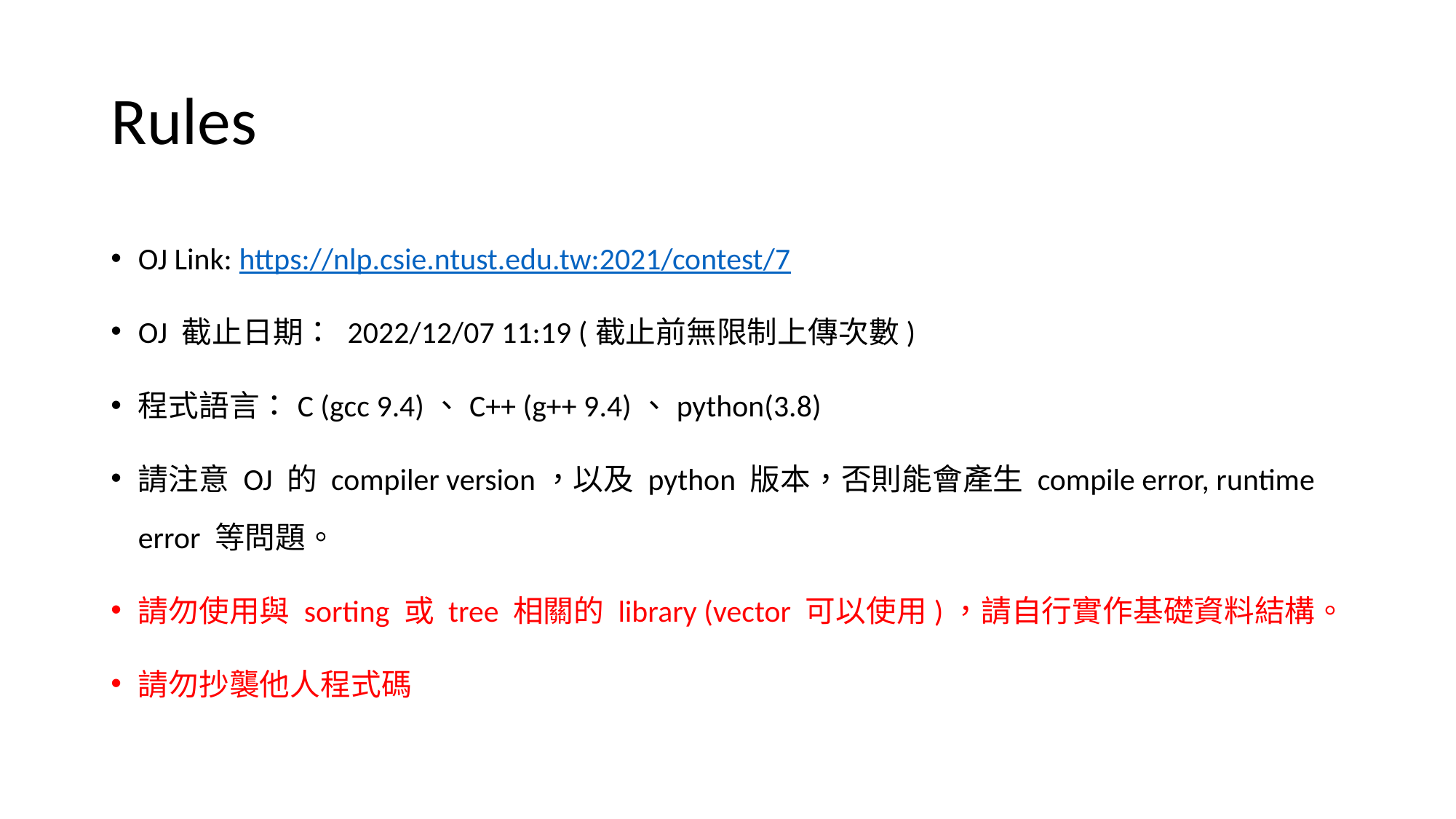

# Rules
OJ Link: https://nlp.csie.ntust.edu.tw:2021/contest/7
OJ 截止日期： 2022/12/07 11:19 (截止前無限制上傳次數)
程式語言：C (gcc 9.4)、C++ (g++ 9.4)、python(3.8)
請注意 OJ 的 compiler version，以及 python 版本，否則能會產生 compile error, runtime error 等問題。
請勿使用與 sorting 或 tree 相關的 library (vector 可以使用)，請自行實作基礎資料結構。
請勿抄襲他人程式碼